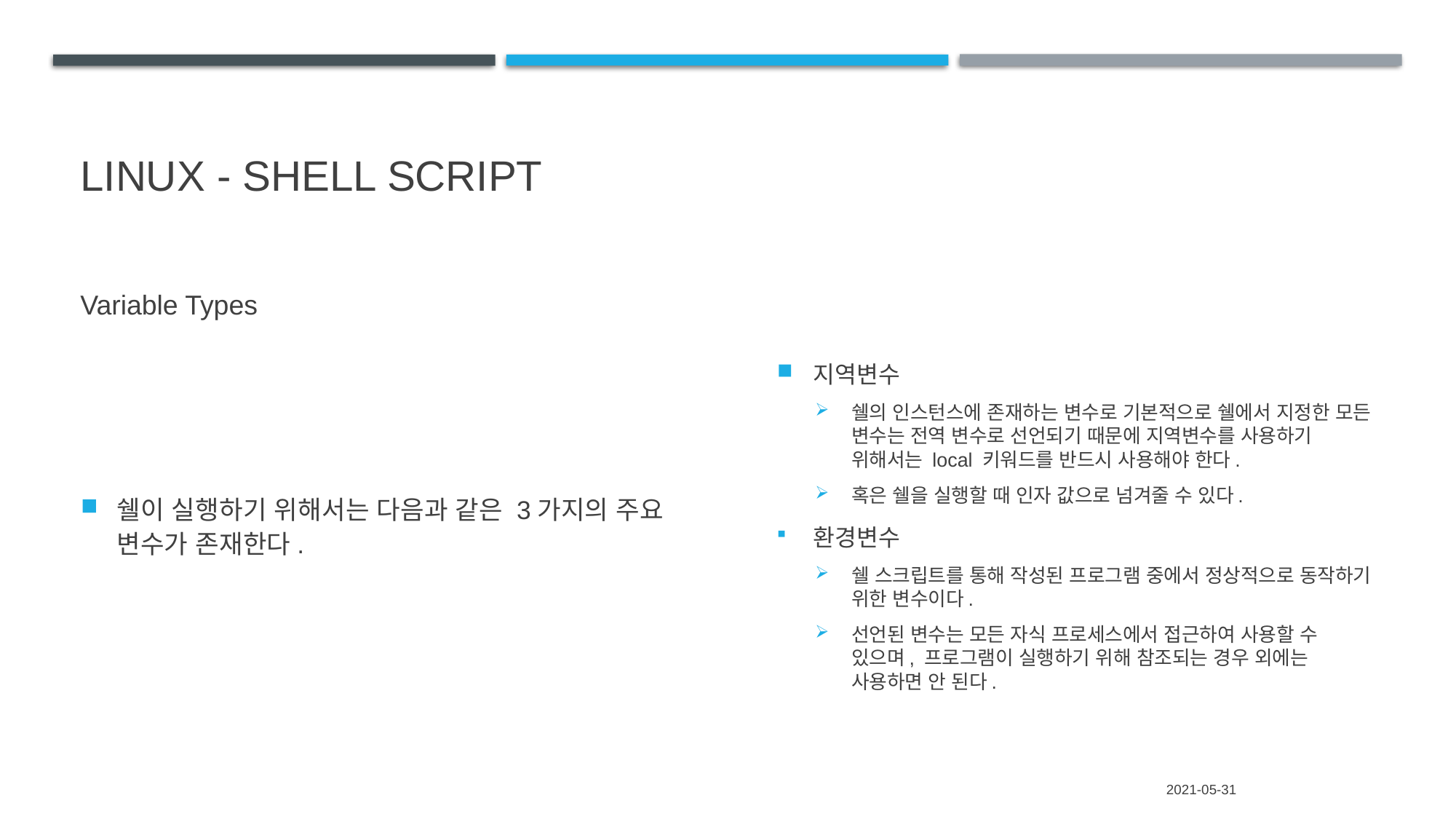

# Linux - shell script
Variable Types
쉘이 실행하기 위해서는 다음과 같은 3가지의 주요 변수가 존재한다.
지역변수
쉘의 인스턴스에 존재하는 변수로 기본적으로 쉘에서 지정한 모든 변수는 전역 변수로 선언되기 때문에 지역변수를 사용하기 위해서는 local 키워드를 반드시 사용해야 한다.
혹은 쉘을 실행할 때 인자 값으로 넘겨줄 수 있다.
환경변수
쉘 스크립트를 통해 작성된 프로그램 중에서 정상적으로 동작하기 위한 변수이다.
선언된 변수는 모든 자식 프로세스에서 접근하여 사용할 수 있으며, 프로그램이 실행하기 위해 참조되는 경우 외에는 사용하면 안 된다.
2021-05-31